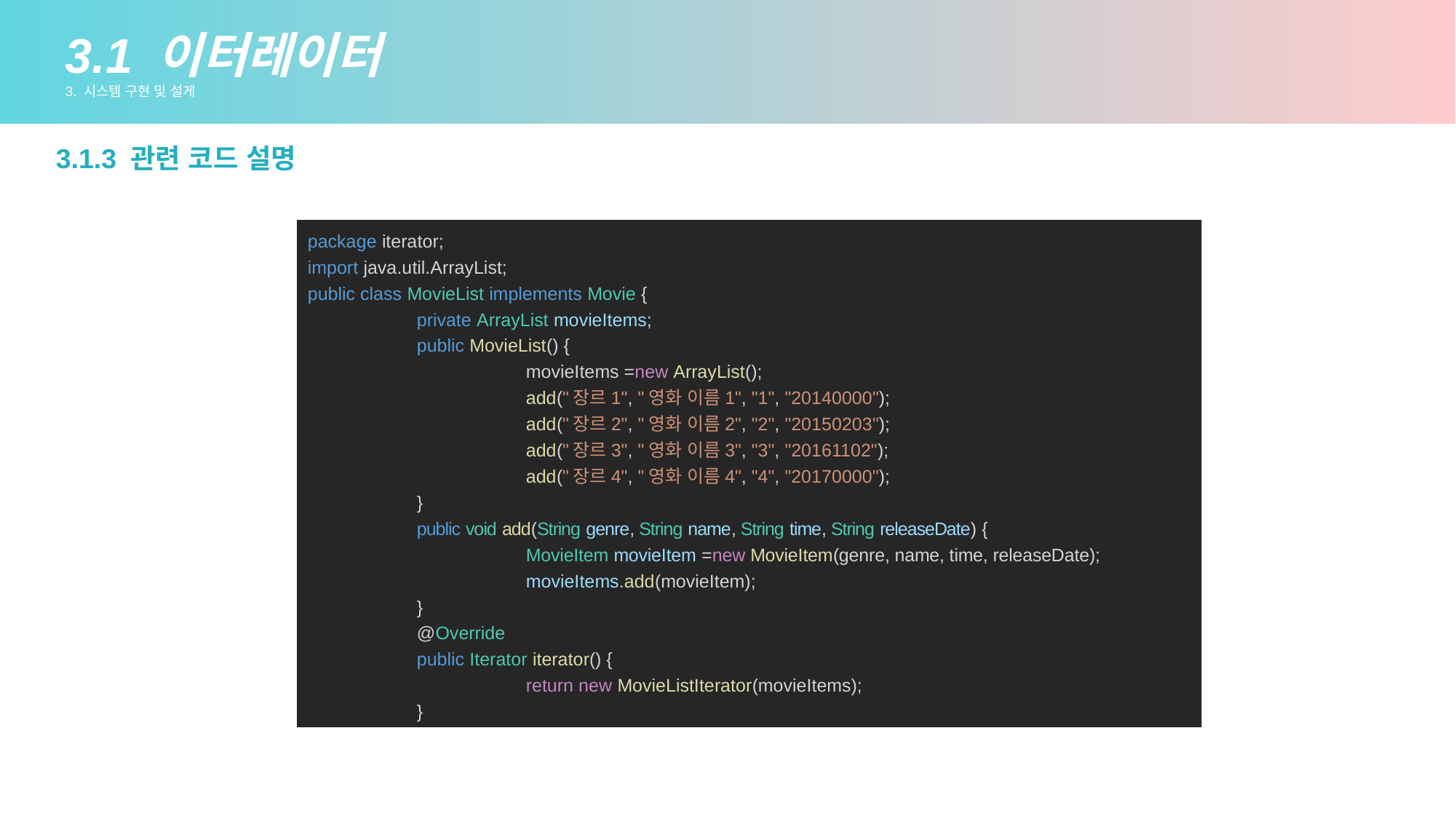

3. 시스템 설계 및 구현
3.4 이터레이터 패턴 적용
3.1 이터레이터
3. 시스템 구현 및 설게
3.1.3 관련 코드 설명
package iterator;
import java.util.ArrayList;
public class MovieList implements Movie {
	private ArrayList movieItems;
	public MovieList() {
		movieItems =new ArrayList();
		add("장르1", "영화 이름1", "1", "20140000");
		add("장르2", "영화 이름2", "2", "20150203");
		add("장르3", "영화 이름3", "3", "20161102");
		add("장르4", "영화 이름4", "4", "20170000");
	}
	public void add(String genre, String name, String time, String releaseDate) {
		MovieItem movieItem =new MovieItem(genre, name, time, releaseDate);
		movieItems.add(movieItem);
	}
	@Override
	public Iterator iterator() {
		return new MovieListIterator(movieItems);
	}